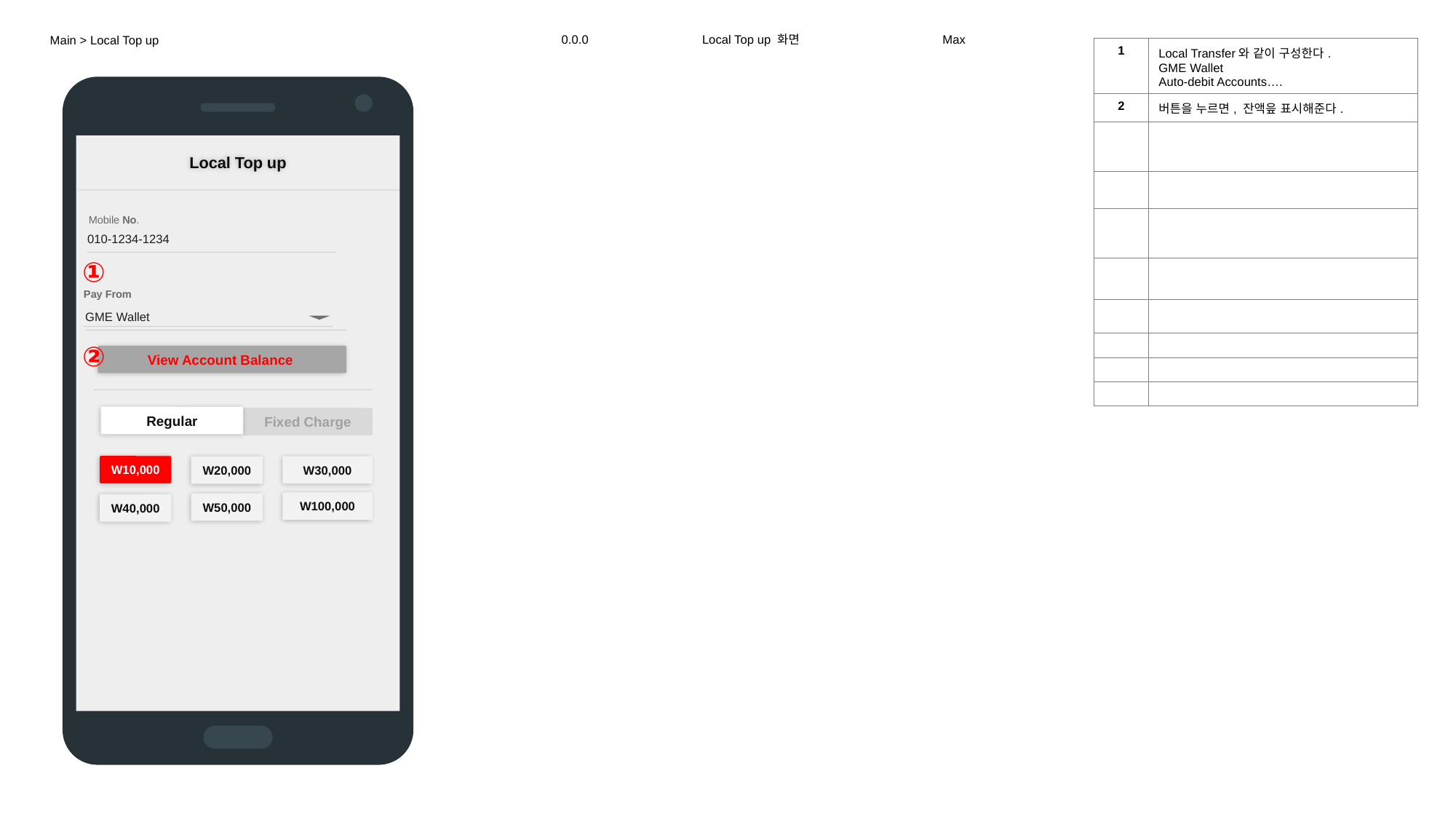

0.0.0
Local Top up 화면
Max
Main > Local Top up
| 1 | Local Transfer와 같이 구성한다. GME Wallet Auto-debit Accounts…. |
| --- | --- |
| 2 | 버튼을 누르면, 잔액읖 표시해준다. |
|  |  |
|  |  |
|  |  |
|  |  |
|  |  |
|  |  |
|  |  |
|  |  |

Local Top up
Mobile No.
010-1234-1234
①
Pay From

GME Wallet

②
View Account Balance
Regular
Fixed Charge
W10,000
W30,000
W20,000
W100,000
W50,000
W40,000